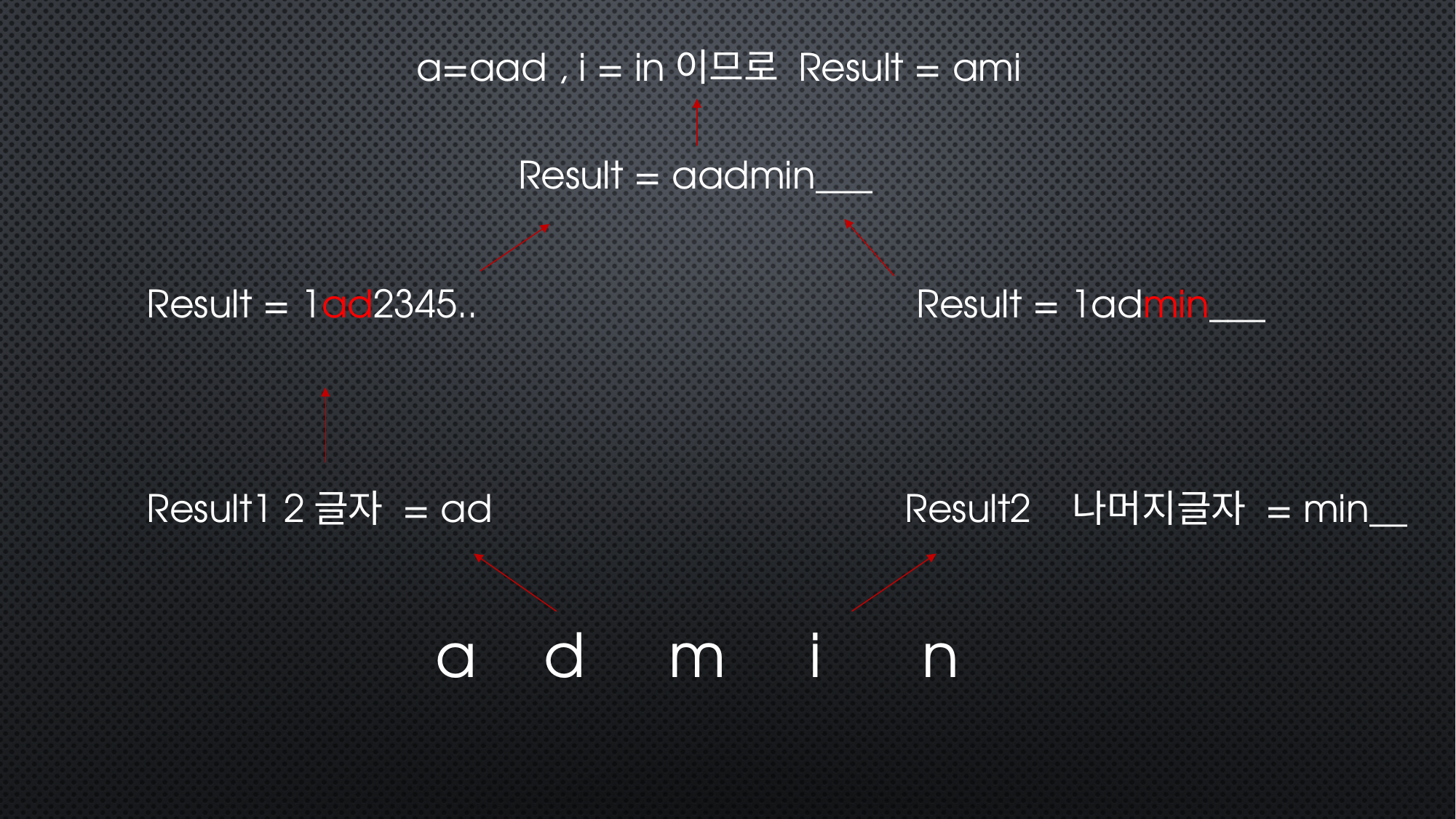

a=aad , i = in이므로 Result = ami
Result = aadmin___
Result = 1ad2345..
Result = 1admin___
Result1 2글자 = ad
Result2   나머지글자 = min__
a    d     m     i      n